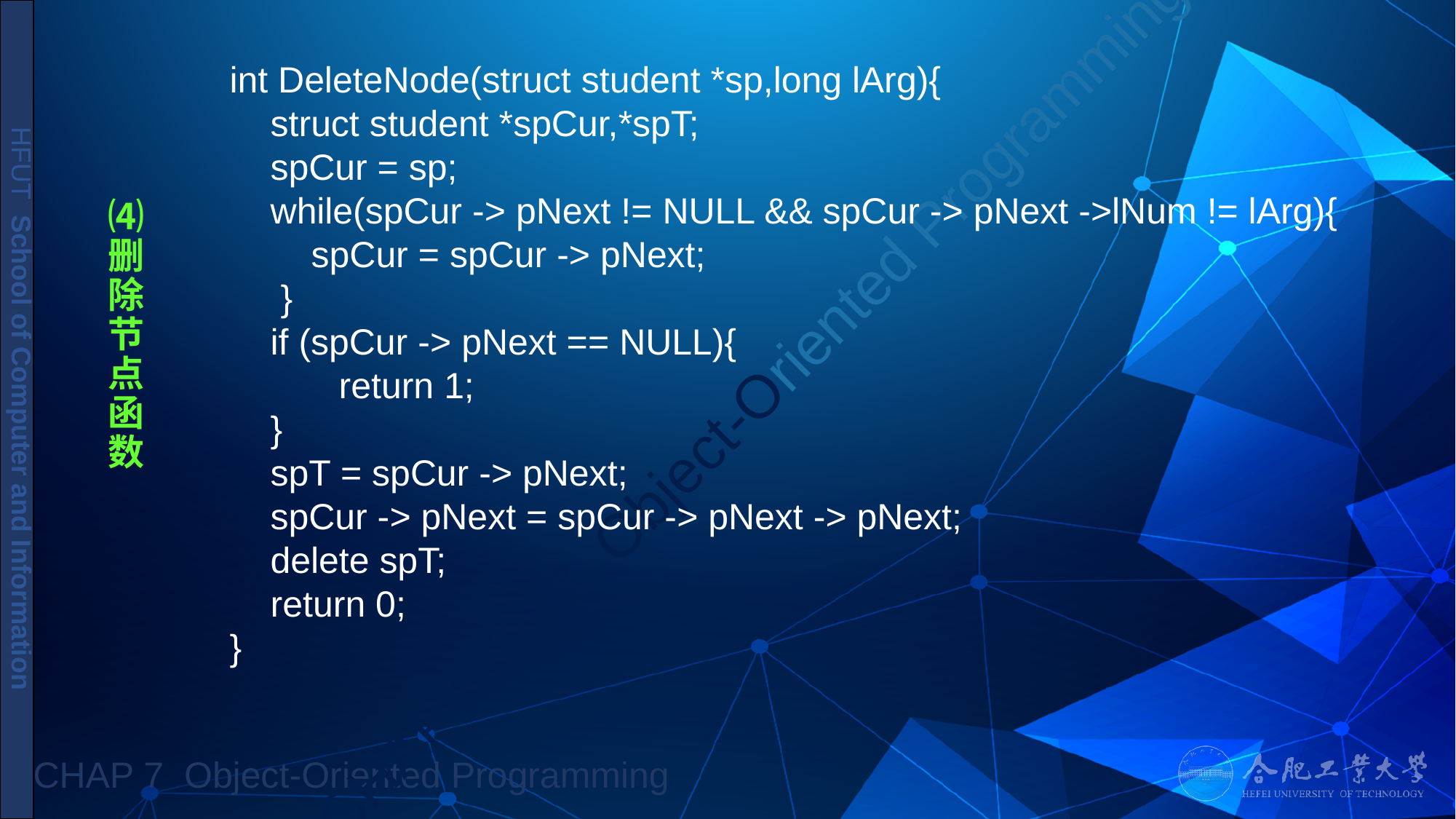

int DeleteNode(struct student *sp,long lArg){
    struct student *spCur,*spT;
    spCur = sp;
    while(spCur -> pNext != NULL && spCur -> pNext ->lNum != lArg){
        spCur = spCur -> pNext;
     }
    if (spCur -> pNext == NULL){
	return 1;
    }
    spT = spCur -> pNext;
    spCur -> pNext = spCur -> pNext -> pNext;
    delete spT;
    return 0;
}
# ⑷删除节点函数